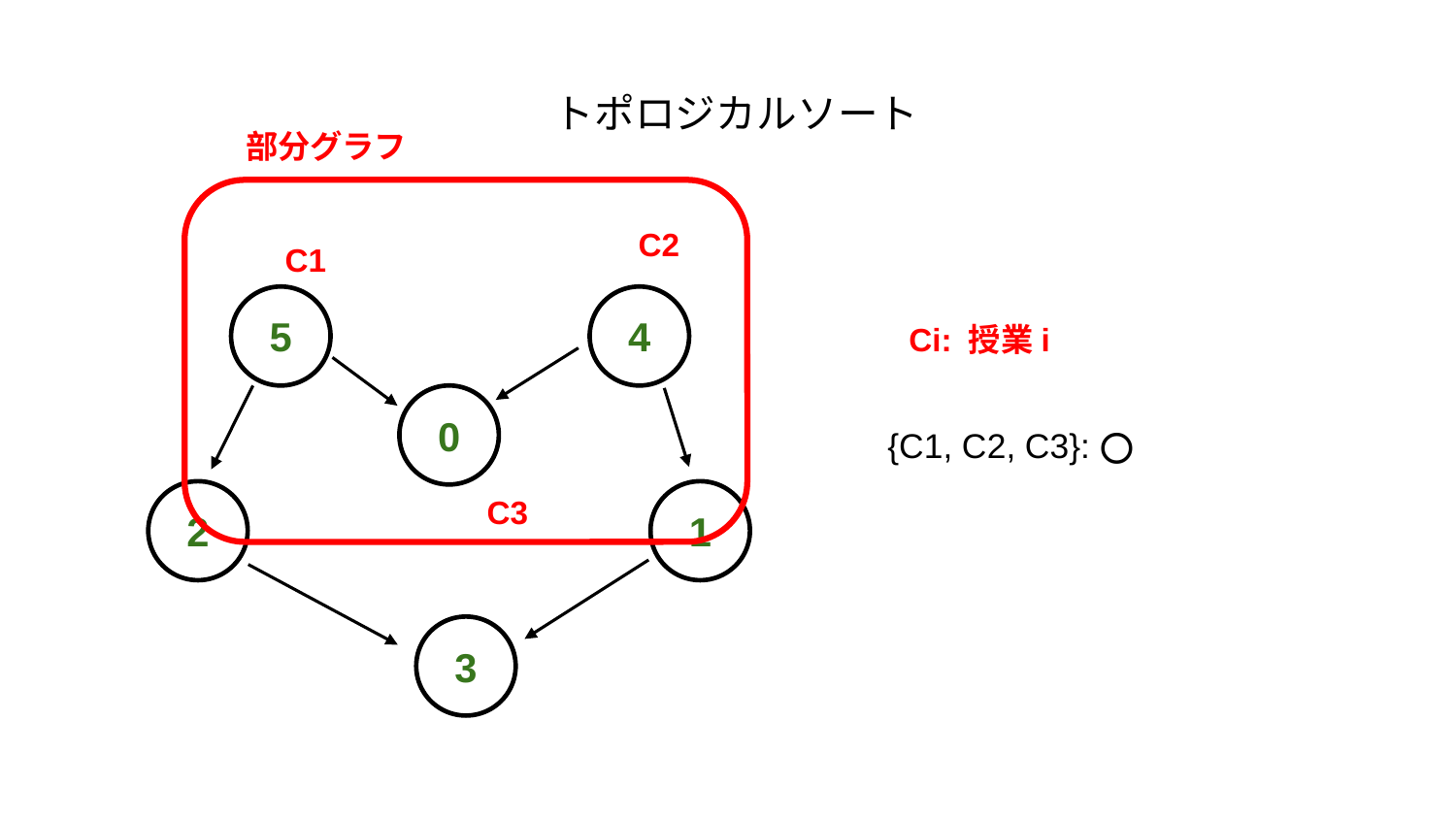

トポロジカルソート
部分グラフ

C2
C1
5
4
Ci: 授業i
0
{C1, C2, C3}: ⭕️
C3
2
1
3